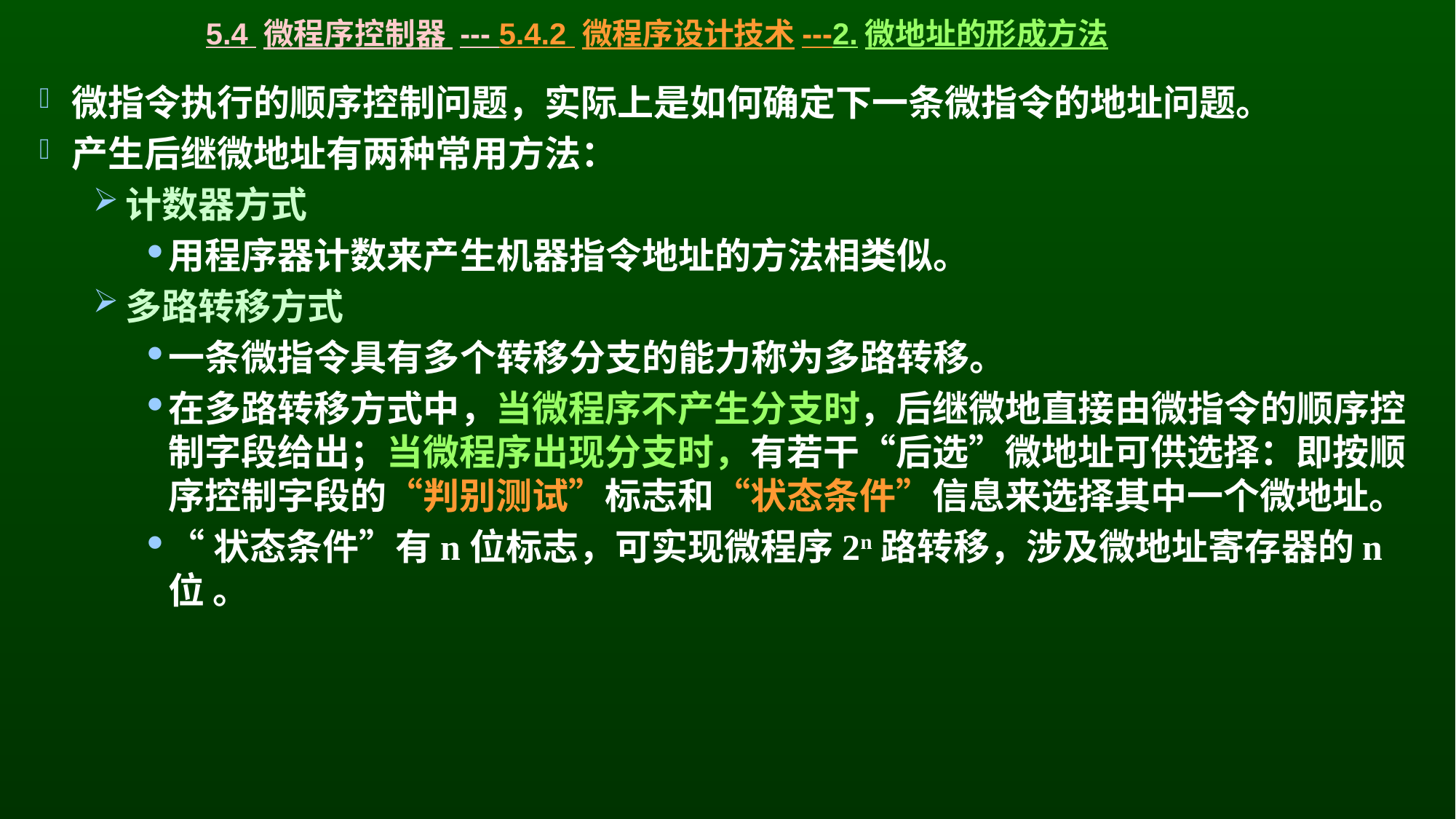

# 5.4 微程序控制器 --- 5.4.2 微程序设计技术---2.微地址的形成方法
微指令执行的顺序控制问题，实际上是如何确定下一条微指令的地址问题。
产生后继微地址有两种常用方法：
计数器方式
用程序器计数来产生机器指令地址的方法相类似。
多路转移方式
一条微指令具有多个转移分支的能力称为多路转移。
在多路转移方式中，当微程序不产生分支时，后继微地直接由微指令的顺序控制字段给出；当微程序出现分支时，有若干“后选”微地址可供选择：即按顺序控制字段的“判别测试”标志和“状态条件”信息来选择其中一个微地址。
“状态条件”有n位标志，可实现微程序2n路转移，涉及微地址寄存器的n位 。